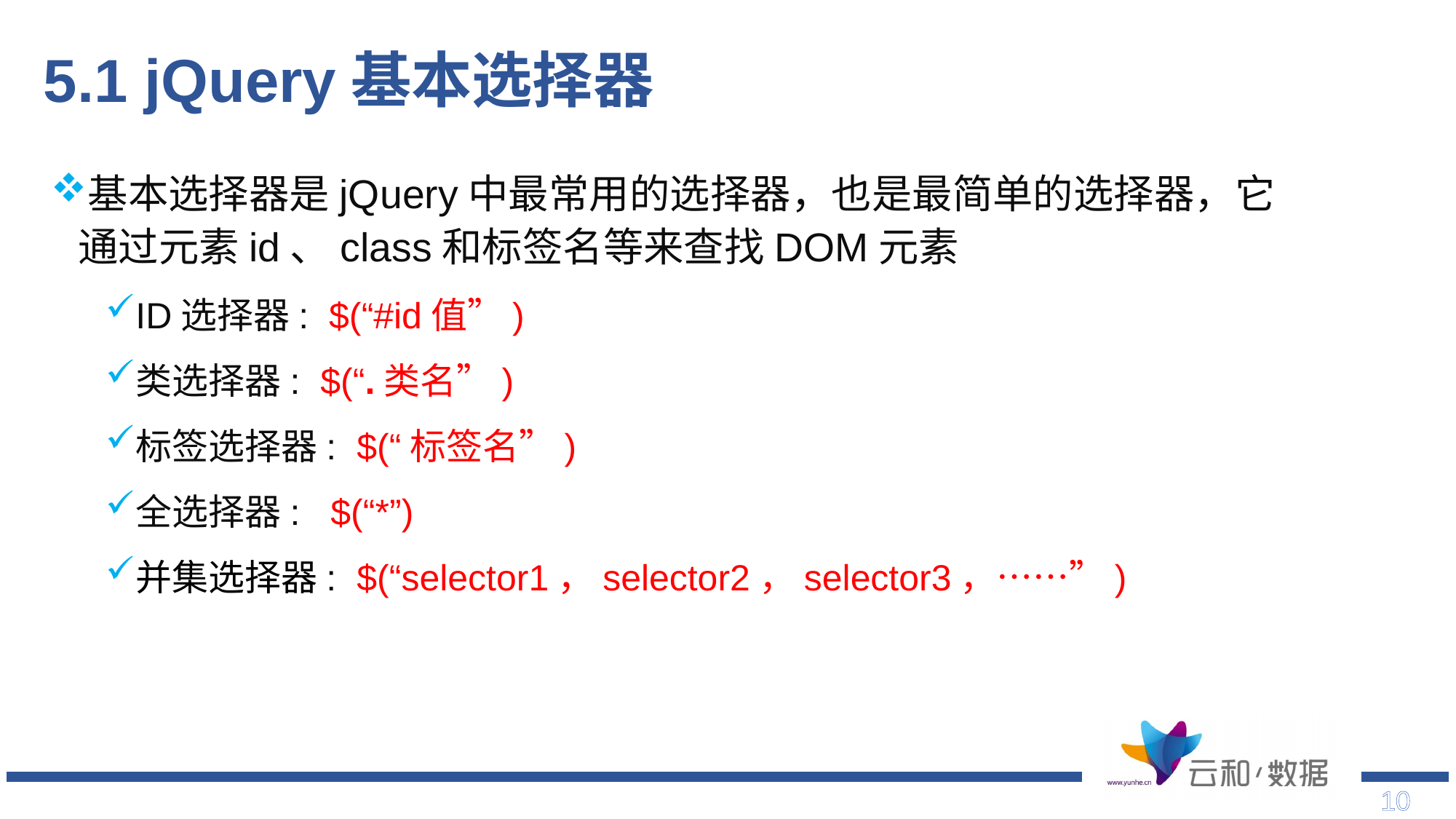

# 5.1 jQuery基本选择器
基本选择器是jQuery中最常用的选择器，也是最简单的选择器，它通过元素id、class和标签名等来查找DOM元素
ID选择器:  $(“#id值”)
类选择器:  $(“.类名”)
标签选择器:  $(“标签名”)
全选择器:   $(“*”)
并集选择器:  $(“selector1，selector2，selector3，……”)